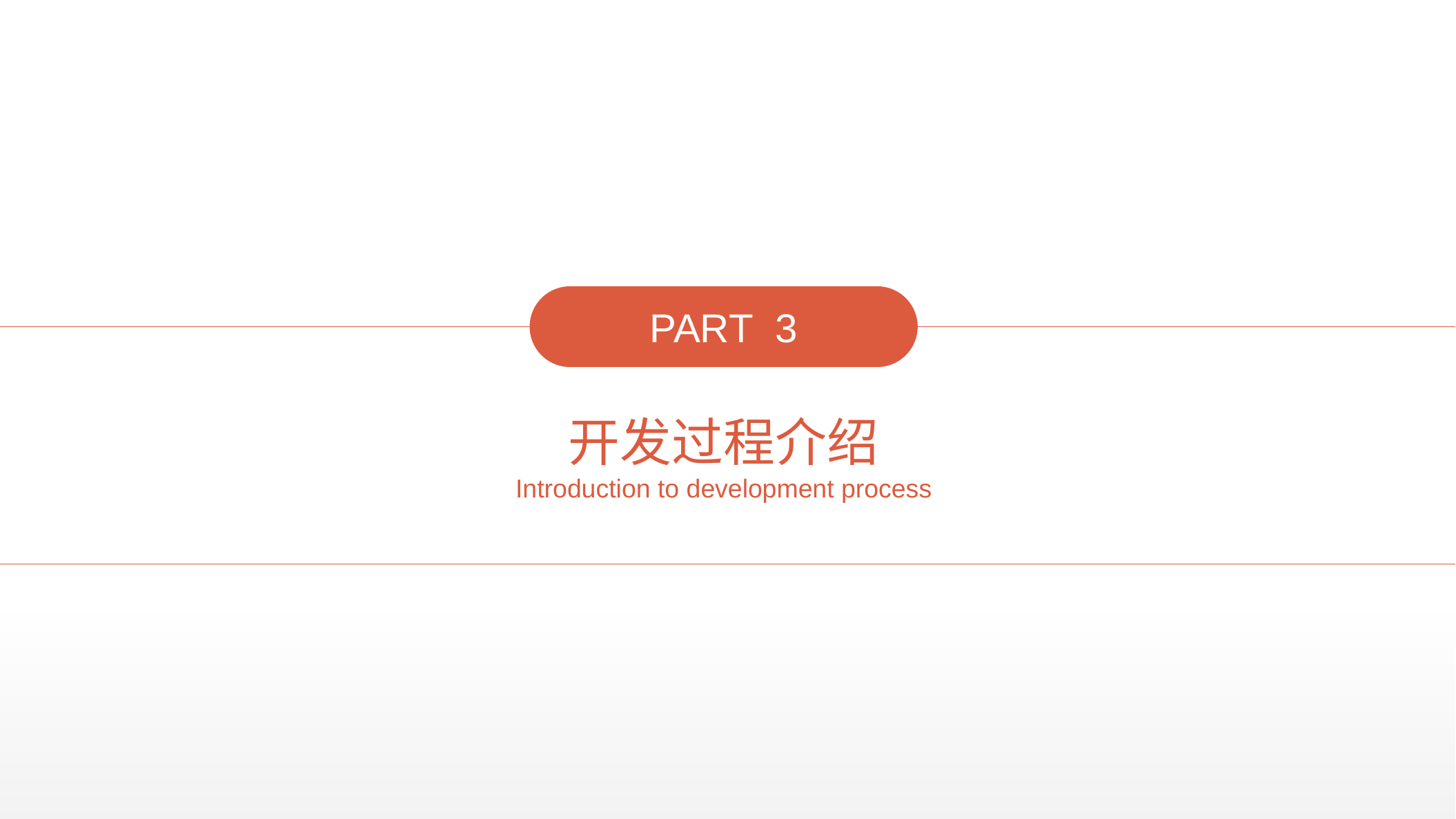

PART  3
开发过程介绍
Introduction to development process